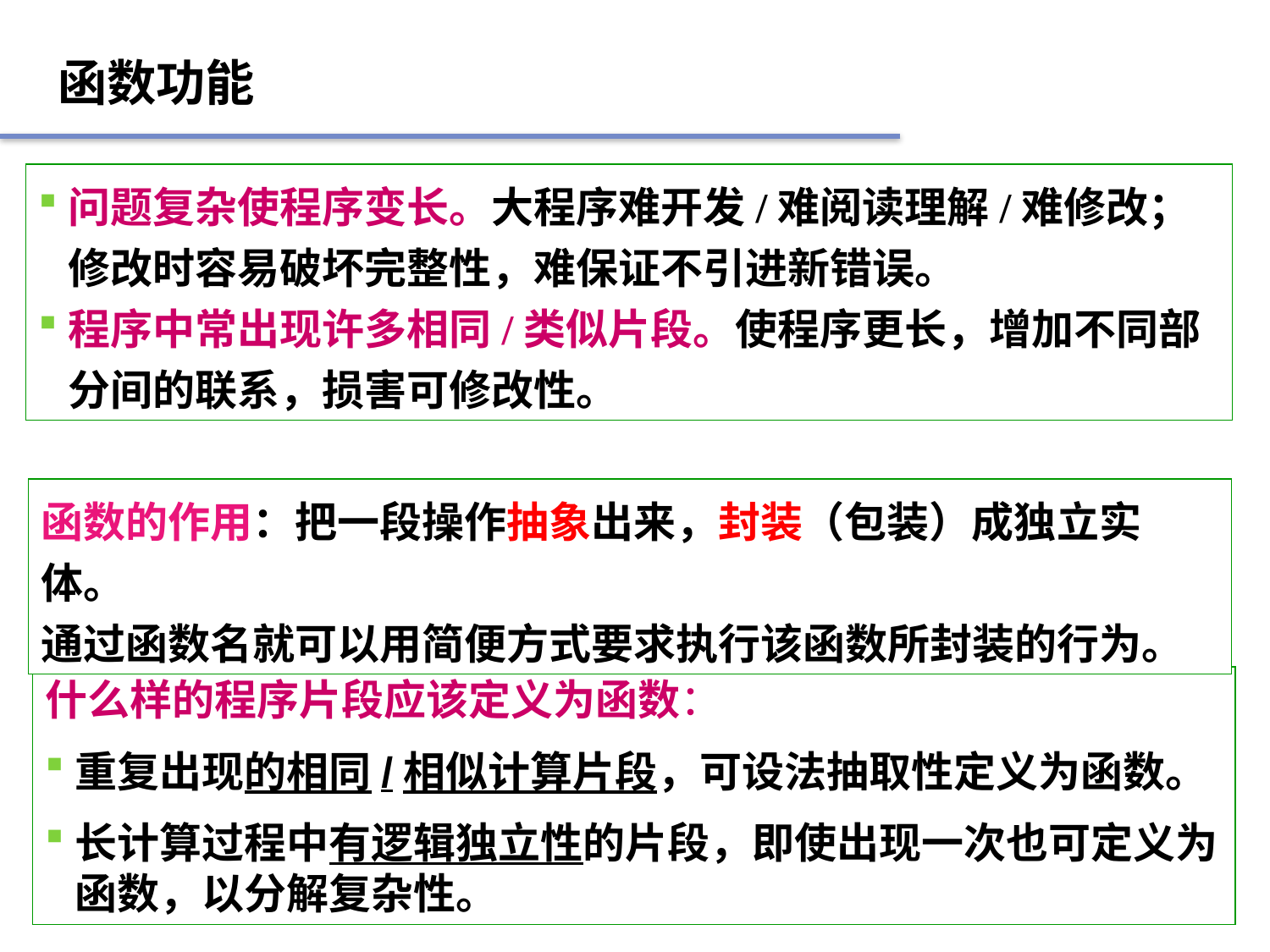

函数功能
问题复杂使程序变长。大程序难开发/难阅读理解/难修改；修改时容易破坏完整性，难保证不引进新错误。
程序中常出现许多相同/类似片段。使程序更长，增加不同部分间的联系，损害可修改性。
函数的作用：把一段操作抽象出来，封装（包装）成独立实体。
通过函数名就可以用简便方式要求执行该函数所封装的行为。
什么样的程序片段应该定义为函数：
重复出现的相同/相似计算片段，可设法抽取性定义为函数。
长计算过程中有逻辑独立性的片段，即使出现一次也可定义为函数，以分解复杂性。